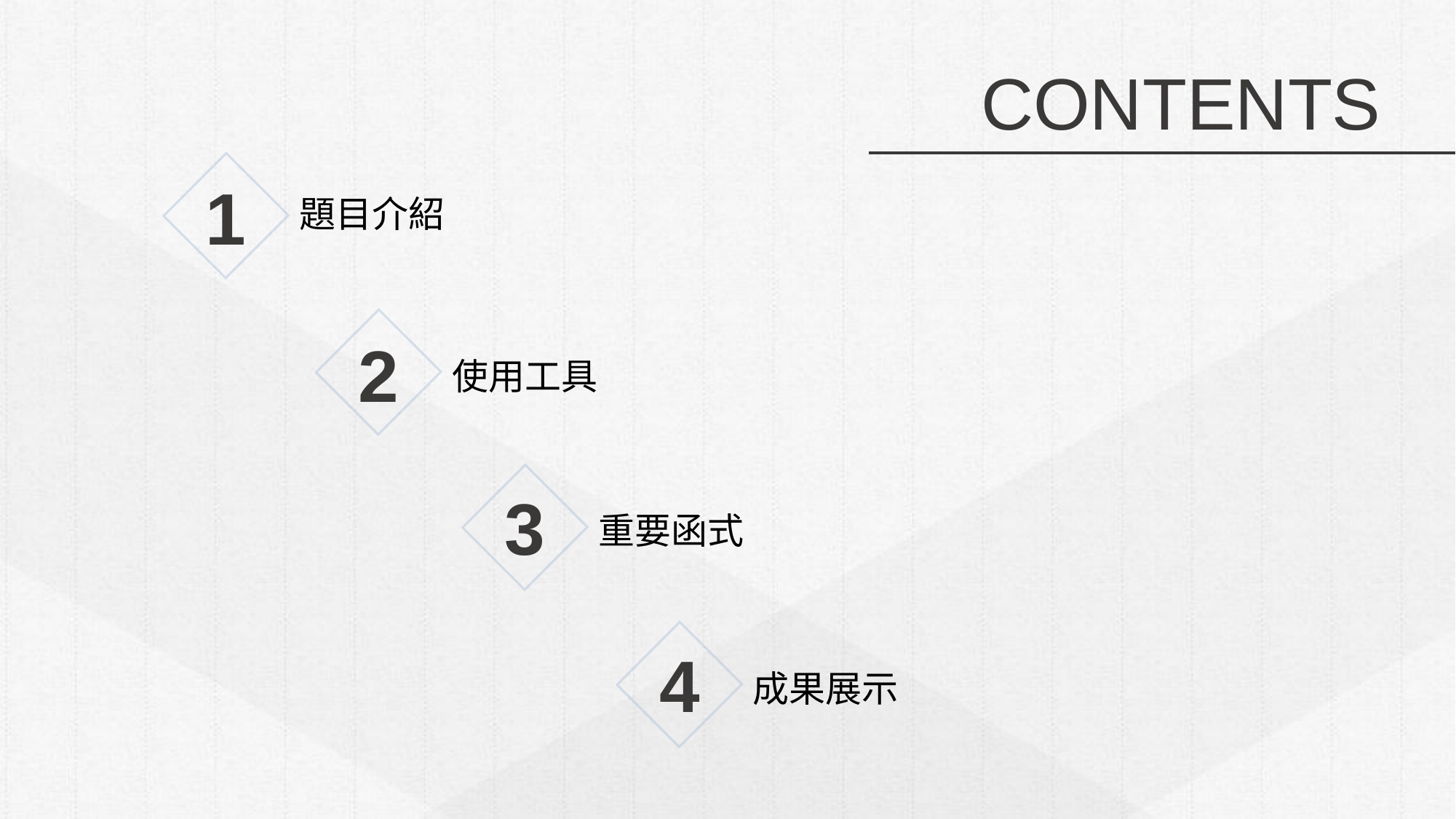

CONTENTS
1
題目介紹

2

使用工具
3

重要函式
4

成果展示